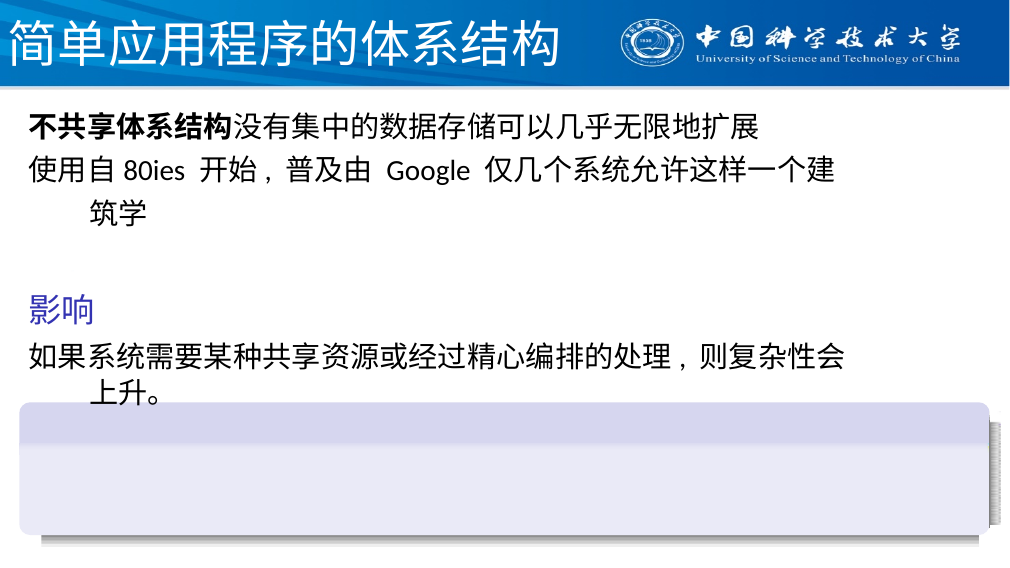

# 简单应用程序的体系结构
不共享体系结构没有集中的数据存储可以几乎无限地扩展
使用自80ies 开始, 普及由 Google 仅几个系统允许这样一个建筑学

影响
如果系统需要某种共享资源或经过精心编排的处理, 则复杂性会上升。